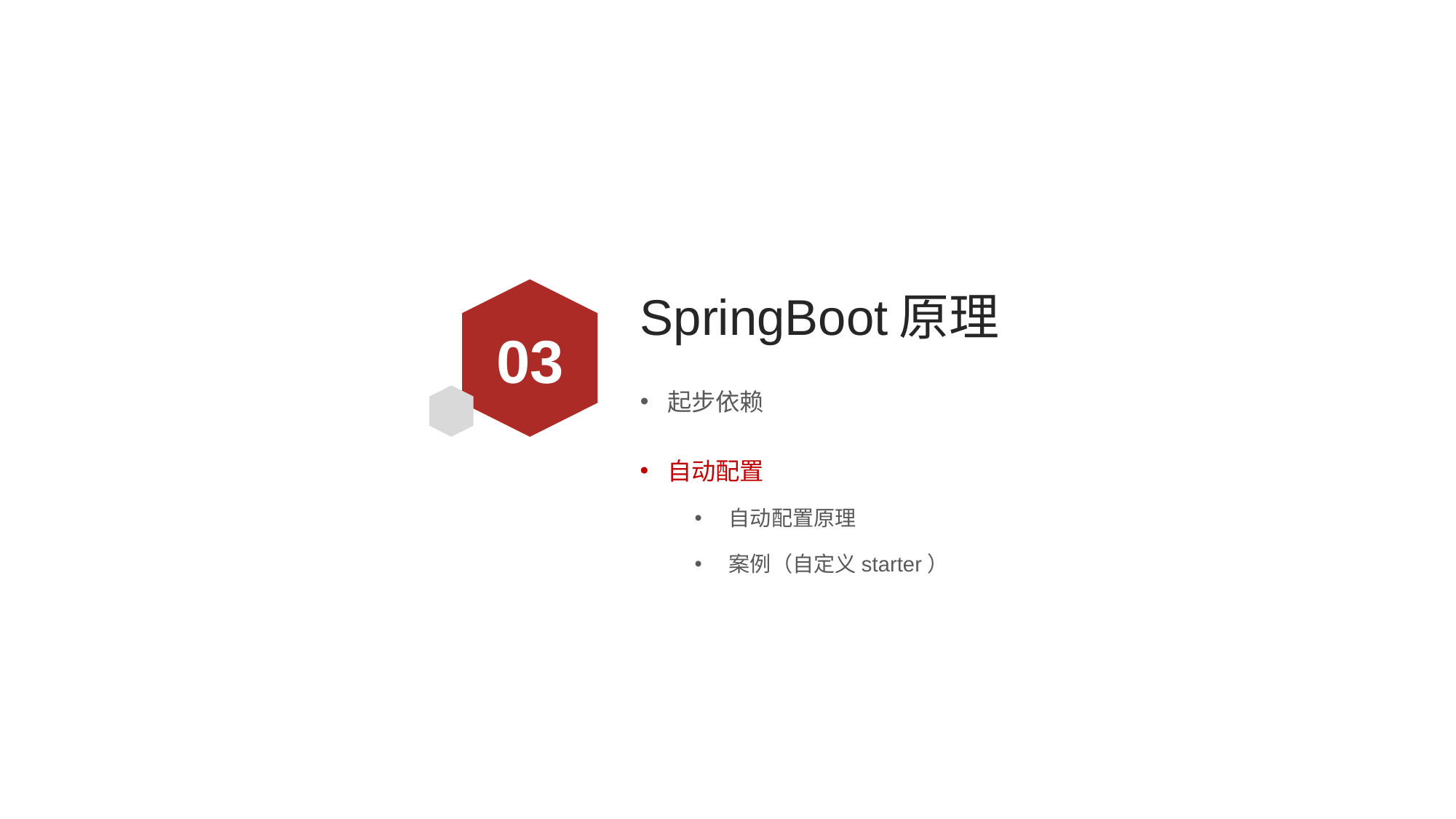

# SpringBoot原理
03
起步依赖
自动配置
自动配置原理
案例（自定义starter）